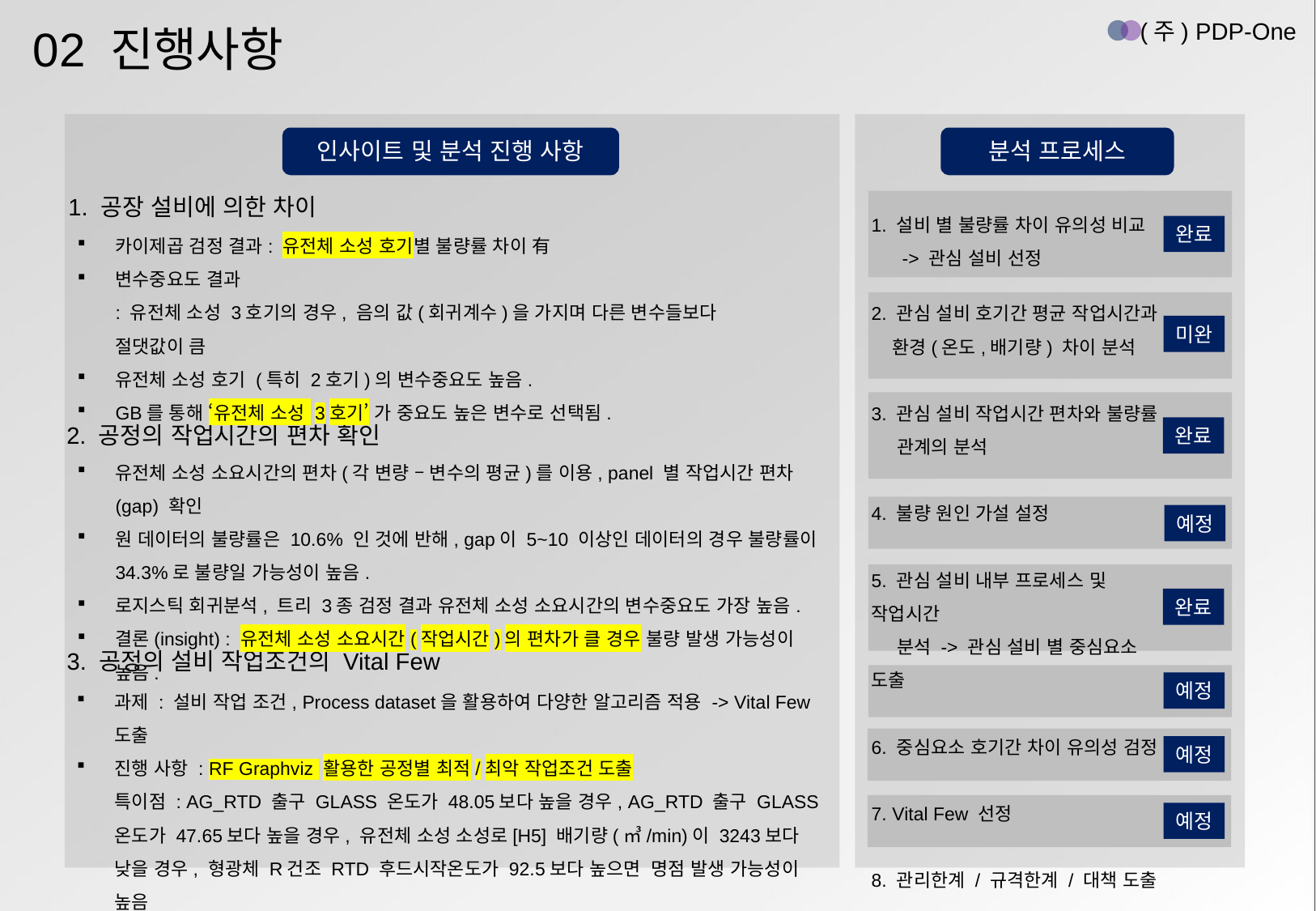

(주) PDP-One

02 진행사항

인사이트 및 분석 진행 사항

분석 프로세스
1. 공장 설비에 의한 차이

1. 설비 별 불량률 차이 유의성 비교
     -> 관심 설비 선정
2. 관심 설비 호기간 평균 작업시간과
    환경(온도,배기량) 차이 분석
3. 관심 설비 작업시간 편차와 불량률
    관계의 분석
4. 불량 원인 가설 설정
5. 관심 설비 내부 프로세스 및 작업시간
    분석 -> 관심 설비 별 중심요소 도출
6. 중심요소 호기간 차이 유의성 검정
7. Vital Few 선정
8. 관리한계 / 규격한계 / 대책 도출
완료
카이제곱 검정 결과: 유전체 소성 호기별 불량률 차이 有
변수중요도 결과
: 유전체 소성 3호기의 경우, 음의 값(회귀계수)을 가지며 다른 변수들보다 절댓값이 큼
유전체 소성 호기 (특히 2호기)의 변수중요도 높음.
GB를 통해 ‘유전체 소성 3호기’ 가 중요도 높은 변수로 선택됨.

미완

2. 공정의 작업시간의 편차 확인
완료
유전체 소성 소요시간의 편차(각 변량 – 변수의 평균)를 이용, panel 별 작업시간 편차(gap) 확인
원 데이터의 불량률은 10.6% 인 것에 반해, gap이 5~10 이상인 데이터의 경우 불량률이 34.3%로 불량일 가능성이 높음.
로지스틱 회귀분석, 트리 3종 검정 결과 유전체 소성 소요시간의 변수중요도 가장 높음.
결론(insight) : 유전체 소성 소요시간(작업시간)의 편차가 클 경우 불량 발생 가능성이 높음.

예정

완료
3. 공정의 설비 작업조건의 Vital Few

예정
과제 : 설비 작업 조건, Process dataset을 활용하여 다양한 알고리즘 적용 -> Vital Few 도출
진행 사항 : RF Graphviz 활용한 공정별 최적/최악 작업조건 도출
특이점 : AG_RTD 출구 GLASS 온도가 48.05보다 높을 경우, AG_RTD 출구 GLASS 온도가 47.65보다 높을 경우, 유전체 소성 소성로[H5] 배기량(㎥/min)이 3243보다 낮을 경우, 형광체 R건조 RTD 후드시작온도가 92.5보다 높으면  명점 발생 가능성이 높음

예정

예정